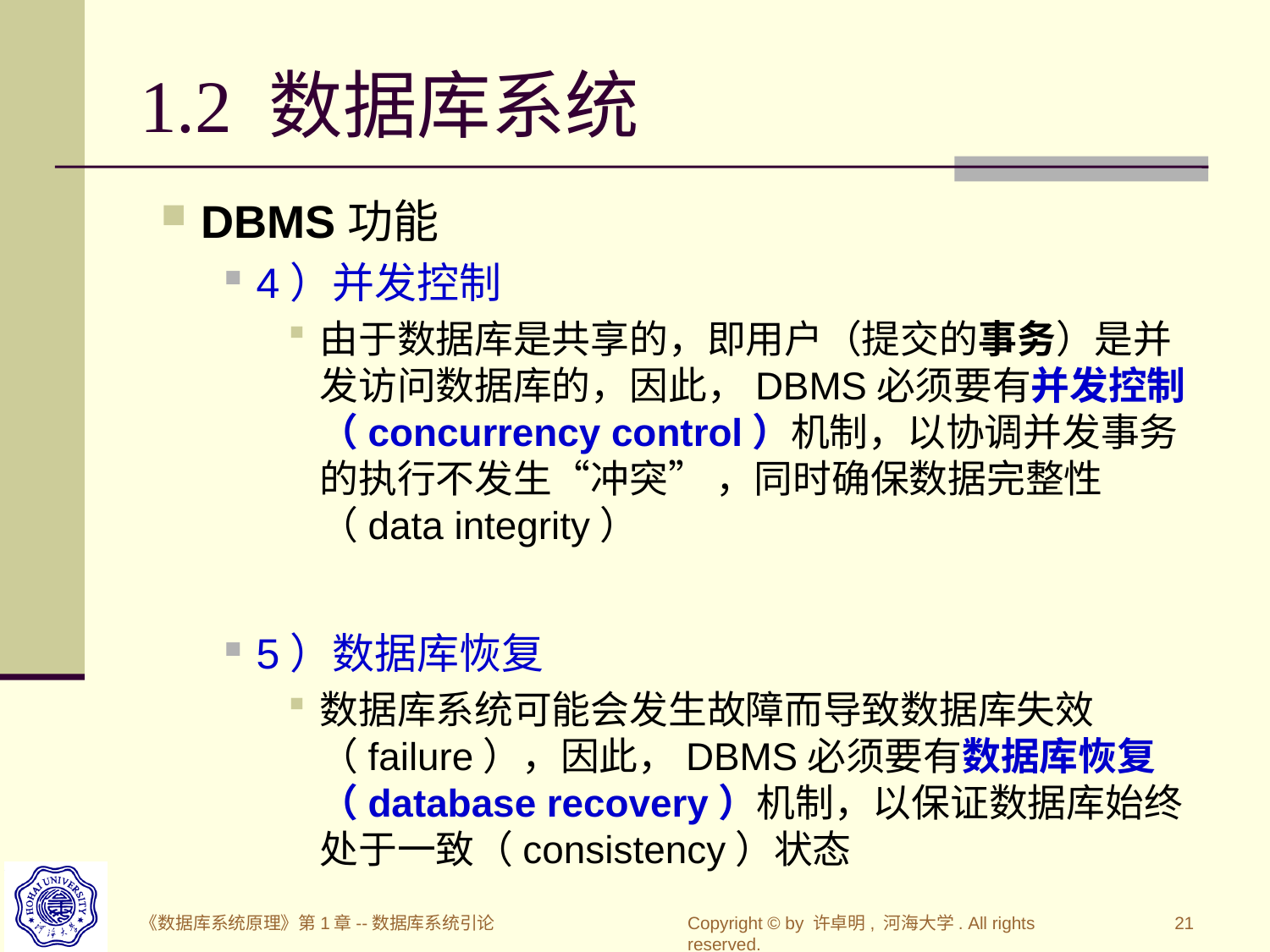

# 1.2 数据库系统
DBMS功能
4）并发控制
由于数据库是共享的，即用户（提交的事务）是并发访问数据库的，因此，DBMS必须要有并发控制（concurrency control）机制，以协调并发事务的执行不发生“冲突” ，同时确保数据完整性（data integrity）

5）数据库恢复
数据库系统可能会发生故障而导致数据库失效（failure），因此，DBMS必须要有数据库恢复（database recovery）机制，以保证数据库始终处于一致（consistency）状态
《数据库系统原理》第1章--数据库系统引论
Copyright © by 许卓明, 河海大学. All rights reserved.
21